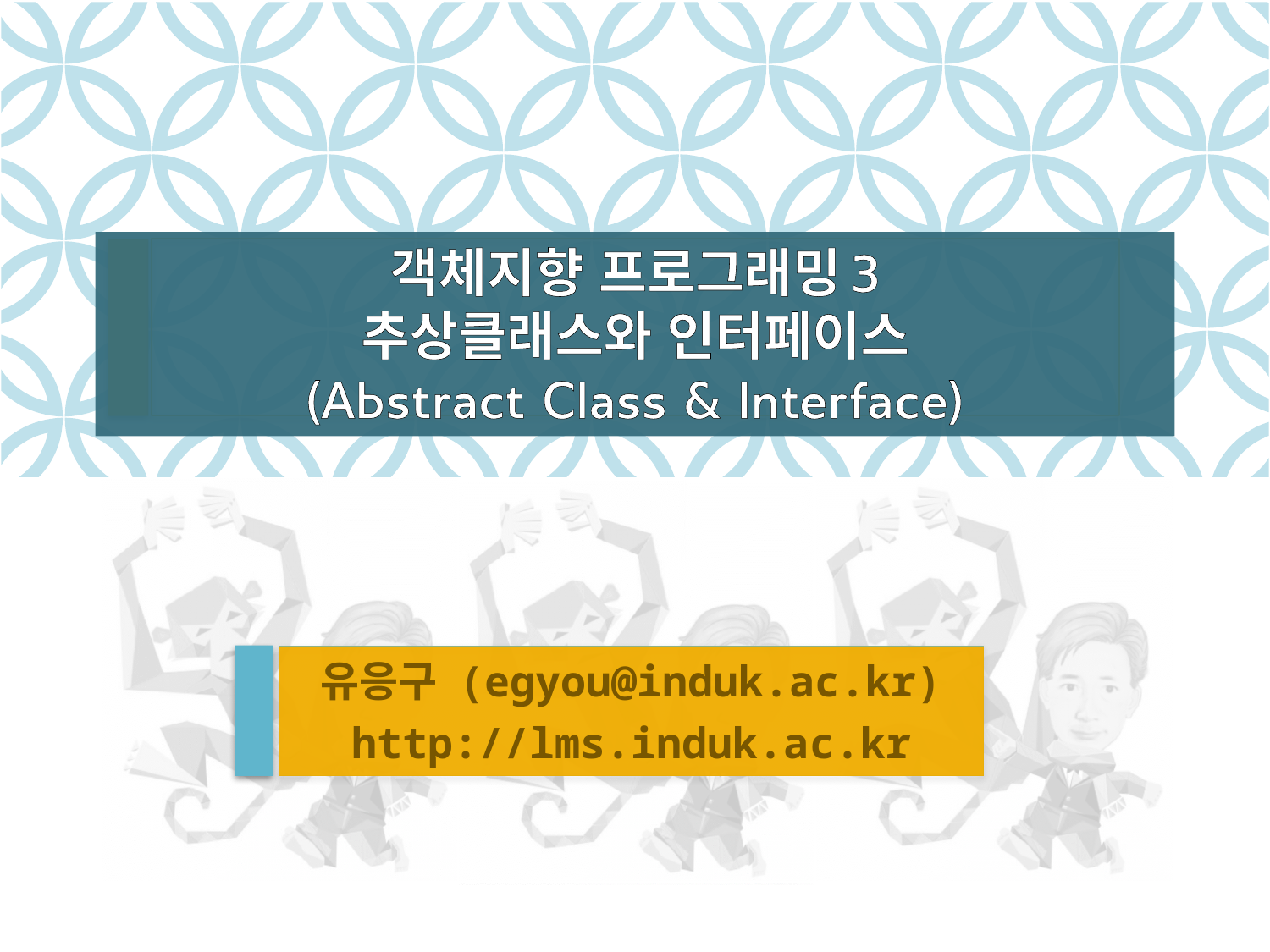

# 객체지향 프로그래밍3 추상클래스와 인터페이스 (Abstract Class & Interface)
유응구 (egyou@induk.ac.kr)
http://lms.induk.ac.kr